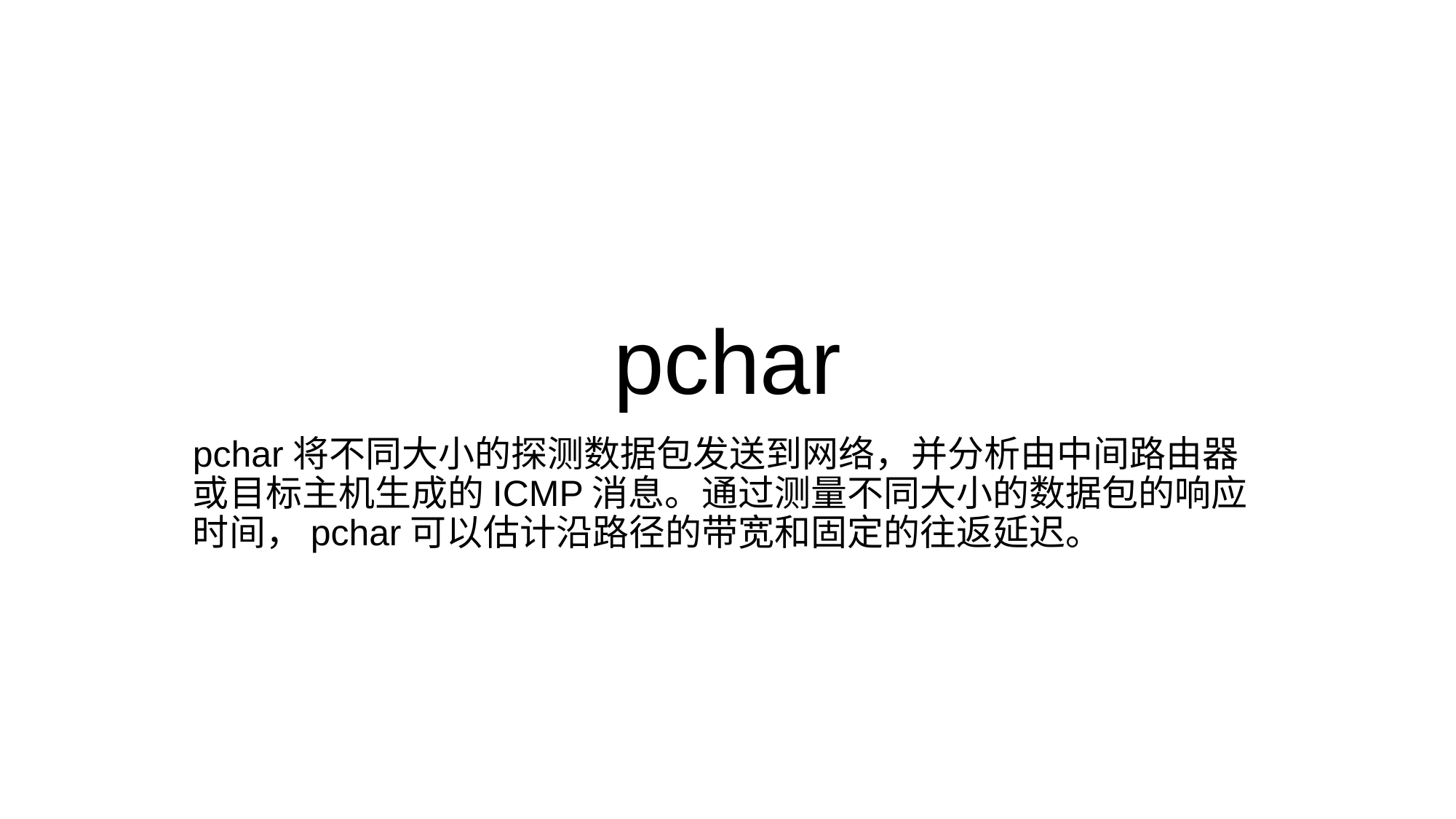

# pchar
pchar将不同大小的探测数据包发送到网络，并分析由中间路由器或目标主机生成的ICMP消息。通过测量不同大小的数据包的响应时间，pchar可以估计沿路径的带宽和固定的往返延迟。